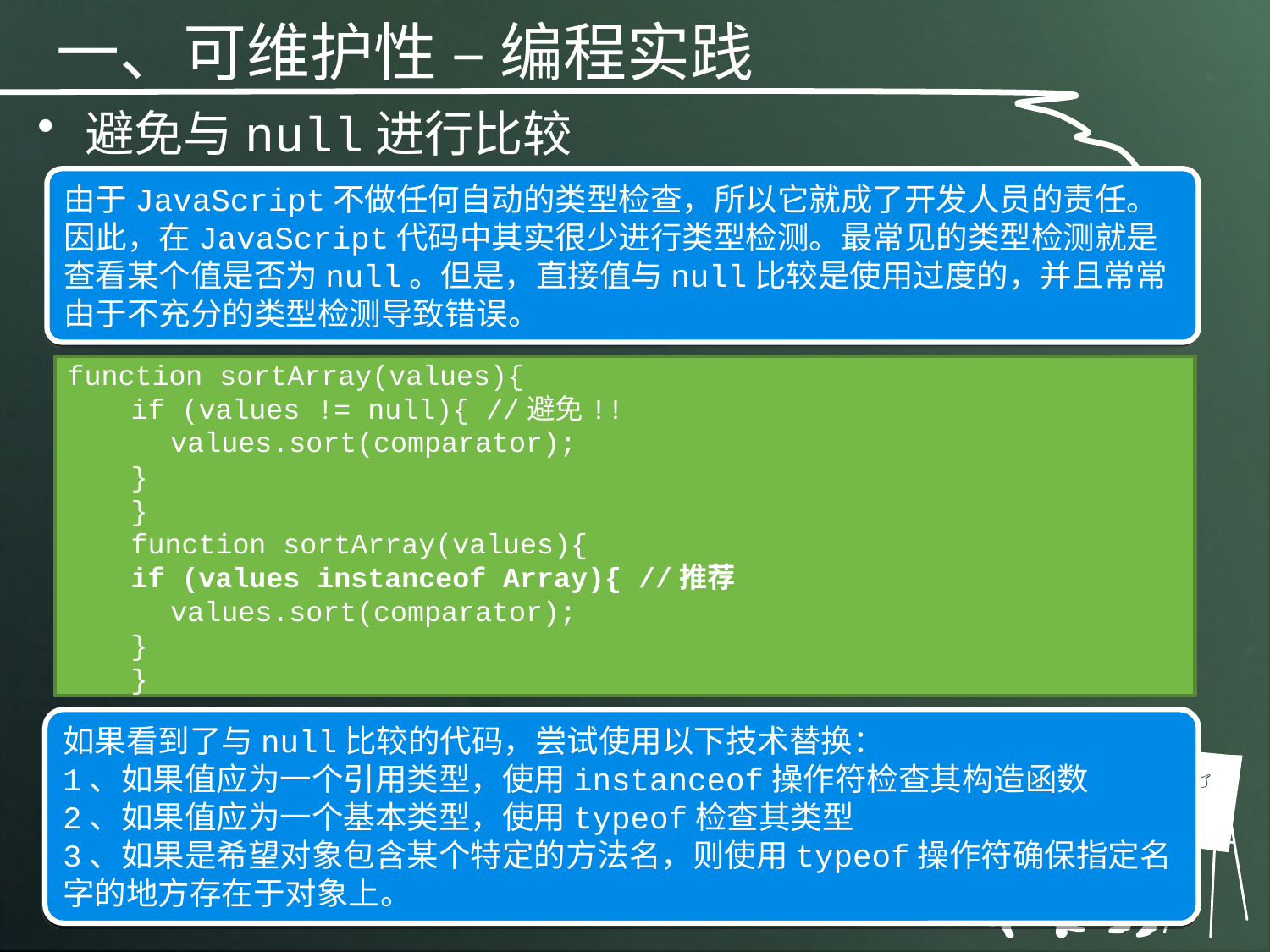

一、可维护性 – 编程实践

避免与null进行比较
由于JavaScript不做任何自动的类型检查，所以它就成了开发人员的责任。因此，在JavaScript代码中其实很少进行类型检测。最常见的类型检测就是查看某个值是否为null。但是，直接值与null比较是使用过度的，并且常常由于不充分的类型检测导致错误。
function sortArray(values){
if (values != null){ //避免!!
	values.sort(comparator);
}
}
function sortArray(values){
if (values instanceof Array){ //推荐
	values.sort(comparator);
}
}
如果看到了与null比较的代码，尝试使用以下技术替换：
1、如果值应为一个引用类型，使用instanceof操作符检查其构造函数
2、如果值应为一个基本类型，使用typeof检查其类型
3、如果是希望对象包含某个特定的方法名，则使用typeof操作符确保指定名字的地方存在于对象上。